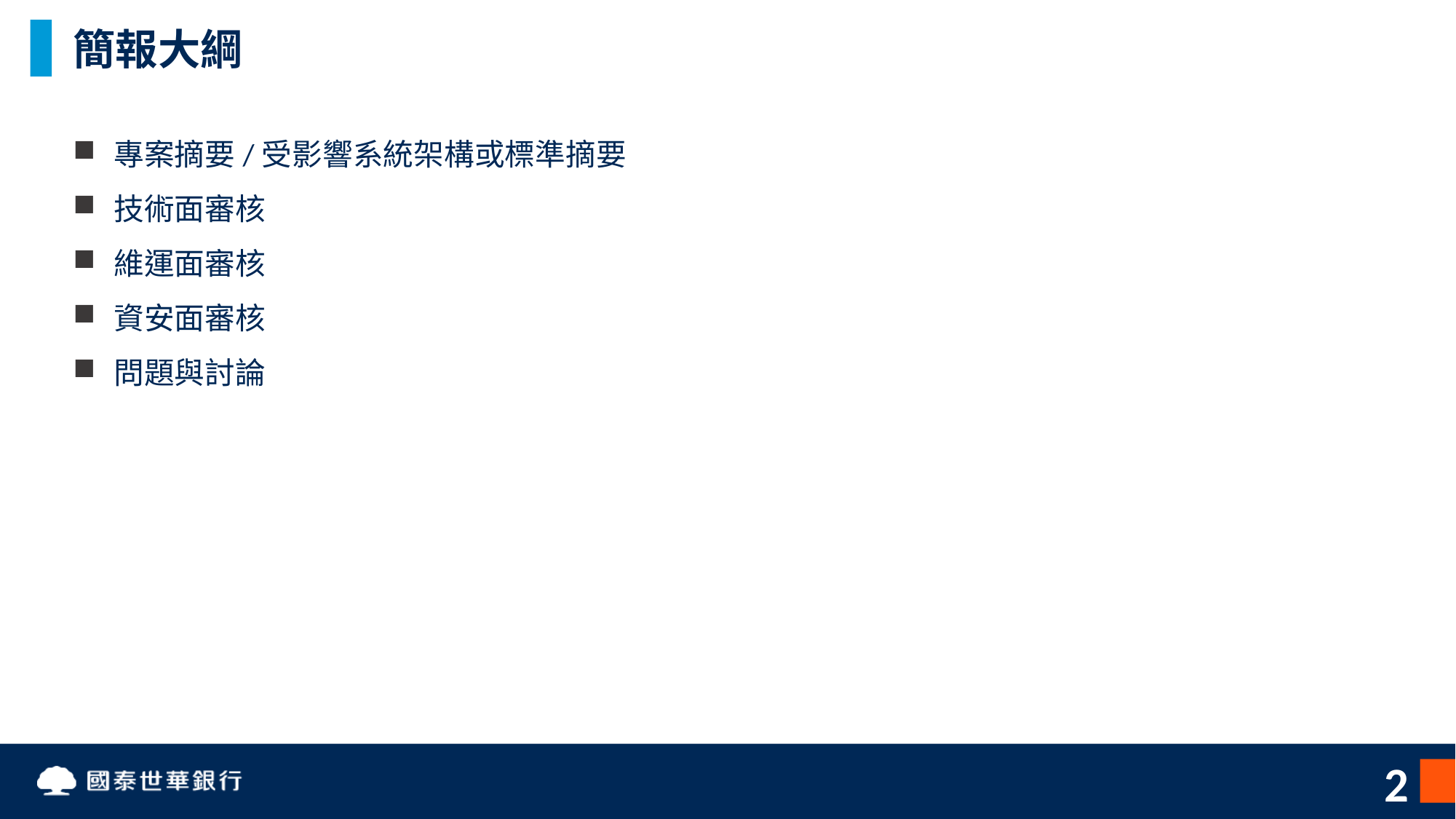

# 簡報大綱
專案摘要/受影響系統架構或標準摘要
技術面審核
維運面審核
資安面審核
問題與討論
2